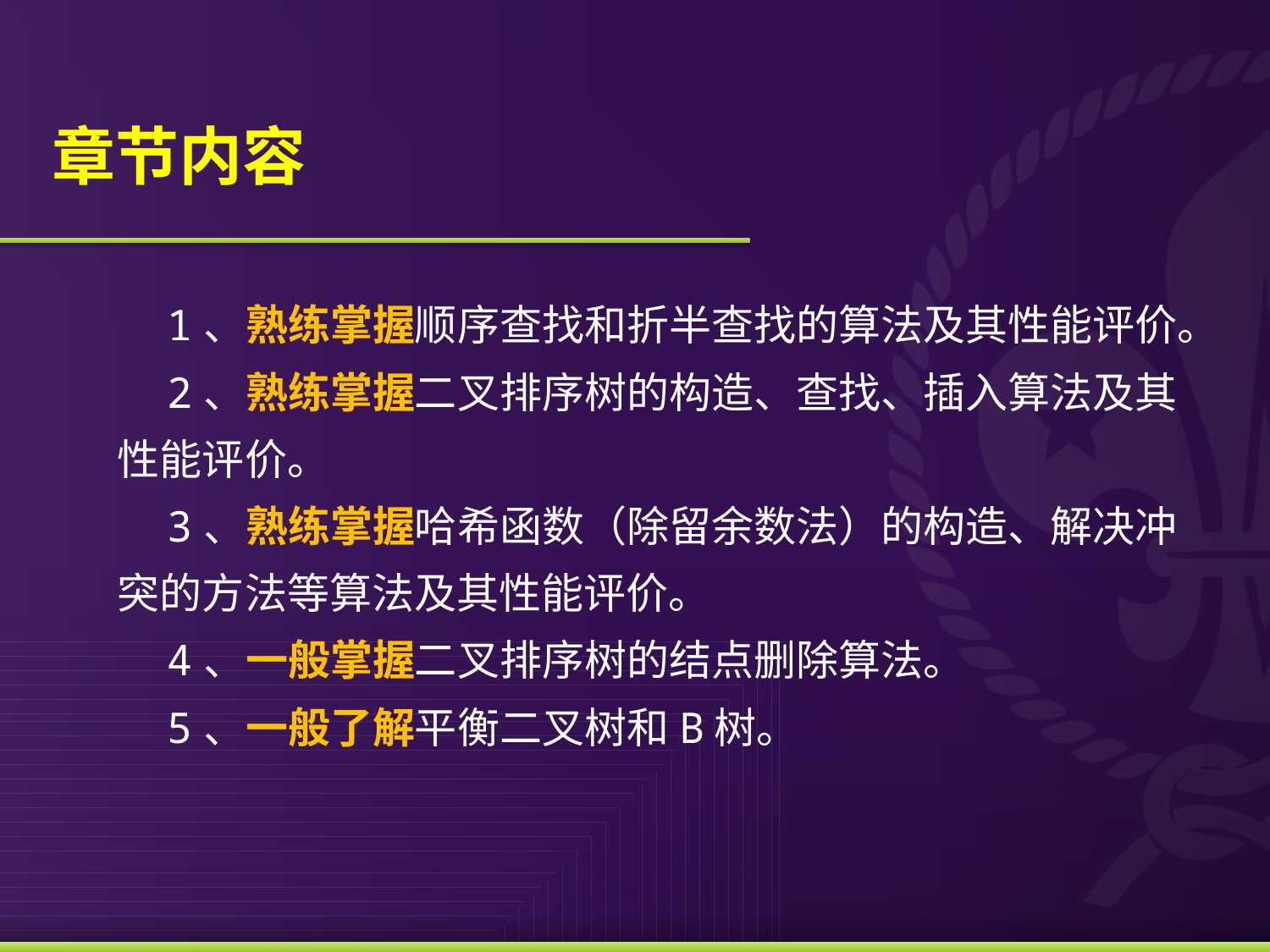

# 章节内容

1、熟练掌握顺序查找和折半查找的算法及其性能评价。
2、熟练掌握二叉排序树的构造、查找、插入算法及其性能评价。
3、熟练掌握哈希函数（除留余数法）的构造、解决冲突的方法等算法及其性能评价。
4、一般掌握二叉排序树的结点删除算法。
5、一般了解平衡二叉树和B树。